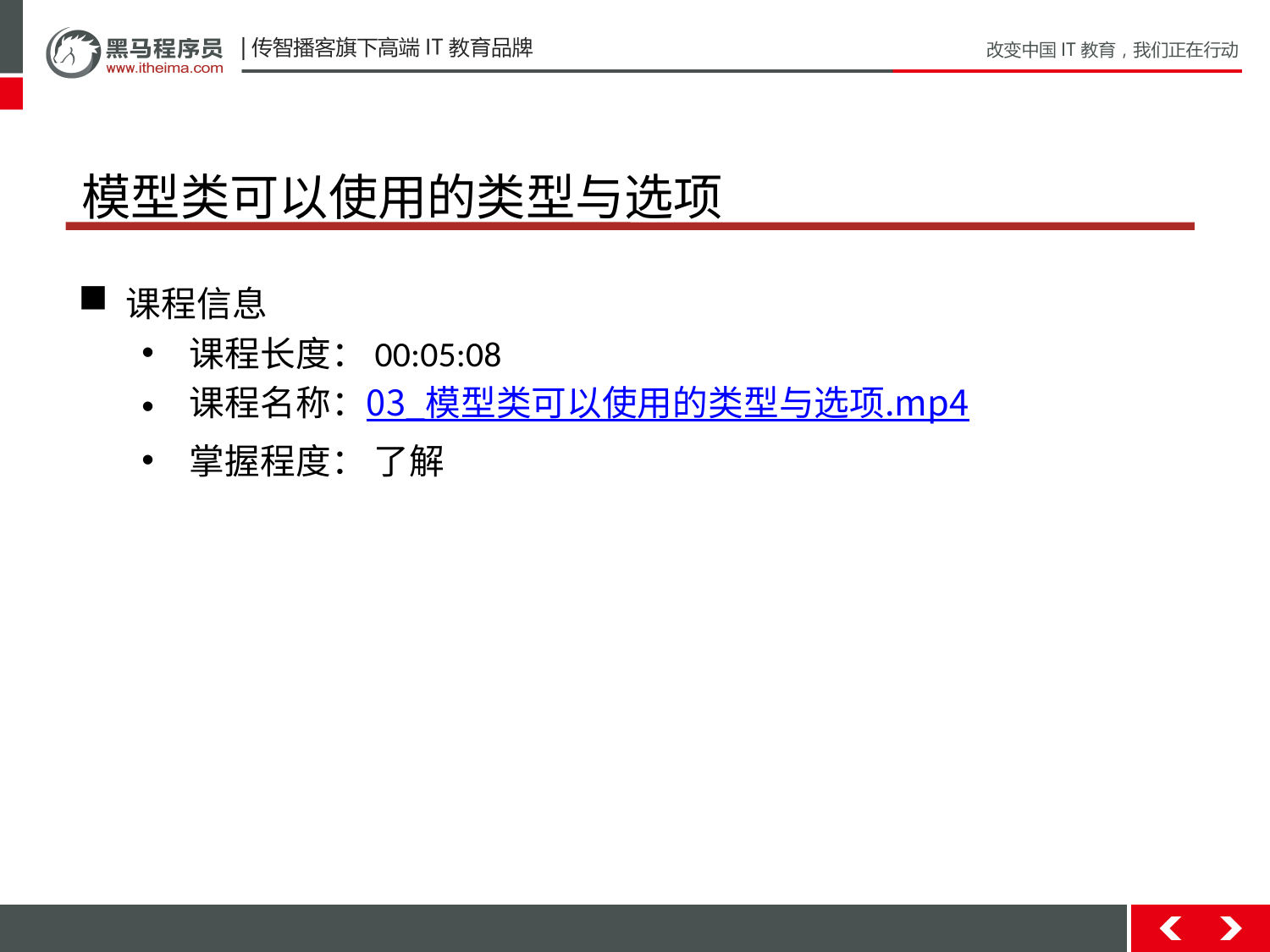

# 模型类可以使用的类型与选项

课程信息
课程长度：00:05:08
课程名称：03_模型类可以使用的类型与选项.mp4
掌握程度： 了解